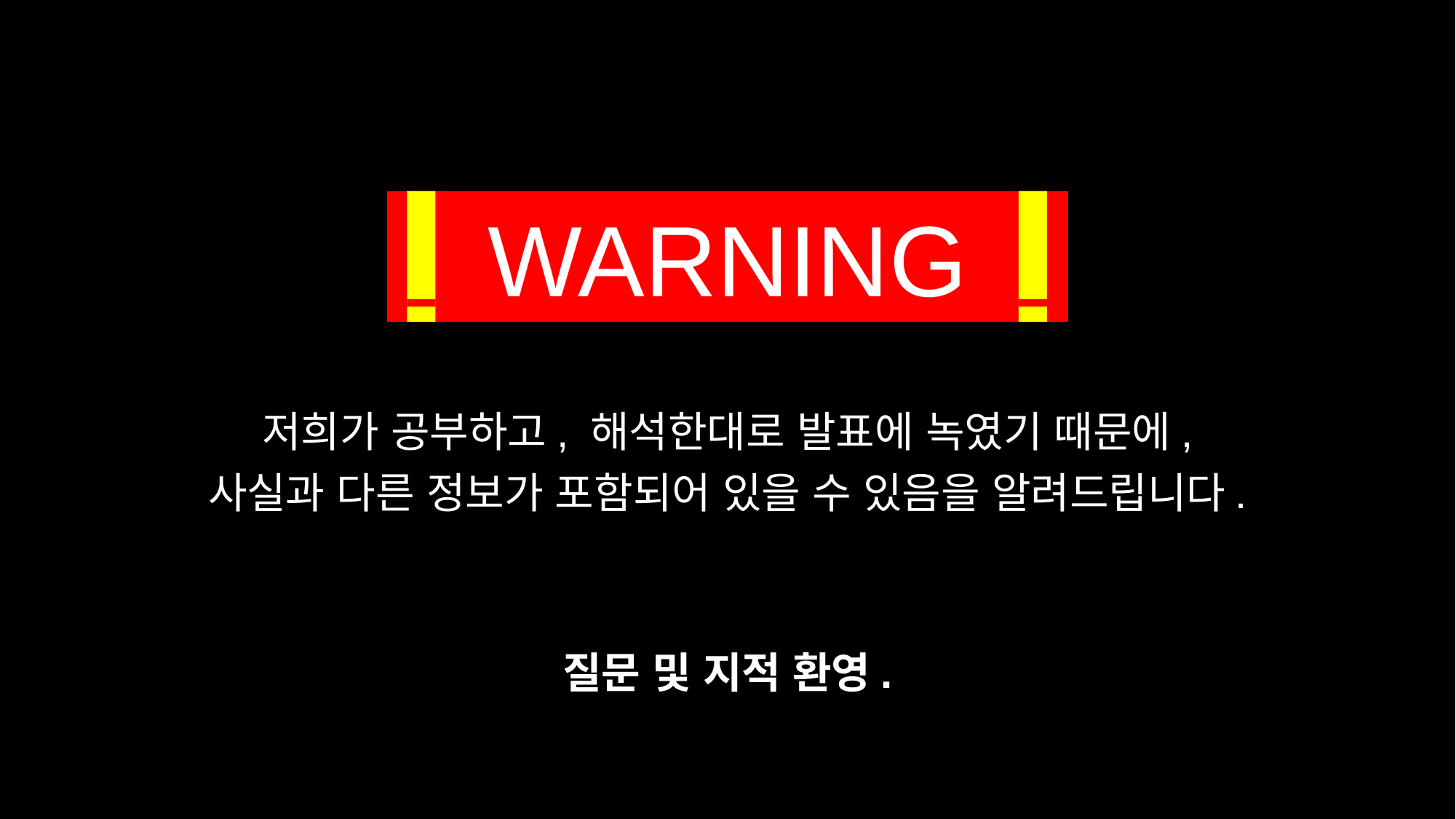

WARNING

저희가 공부하고, 해석한대로 발표에 녹였기 때문에,
사실과 다른 정보가 포함되어 있을 수 있음을 알려드립니다.
질문 및 지적 환영.